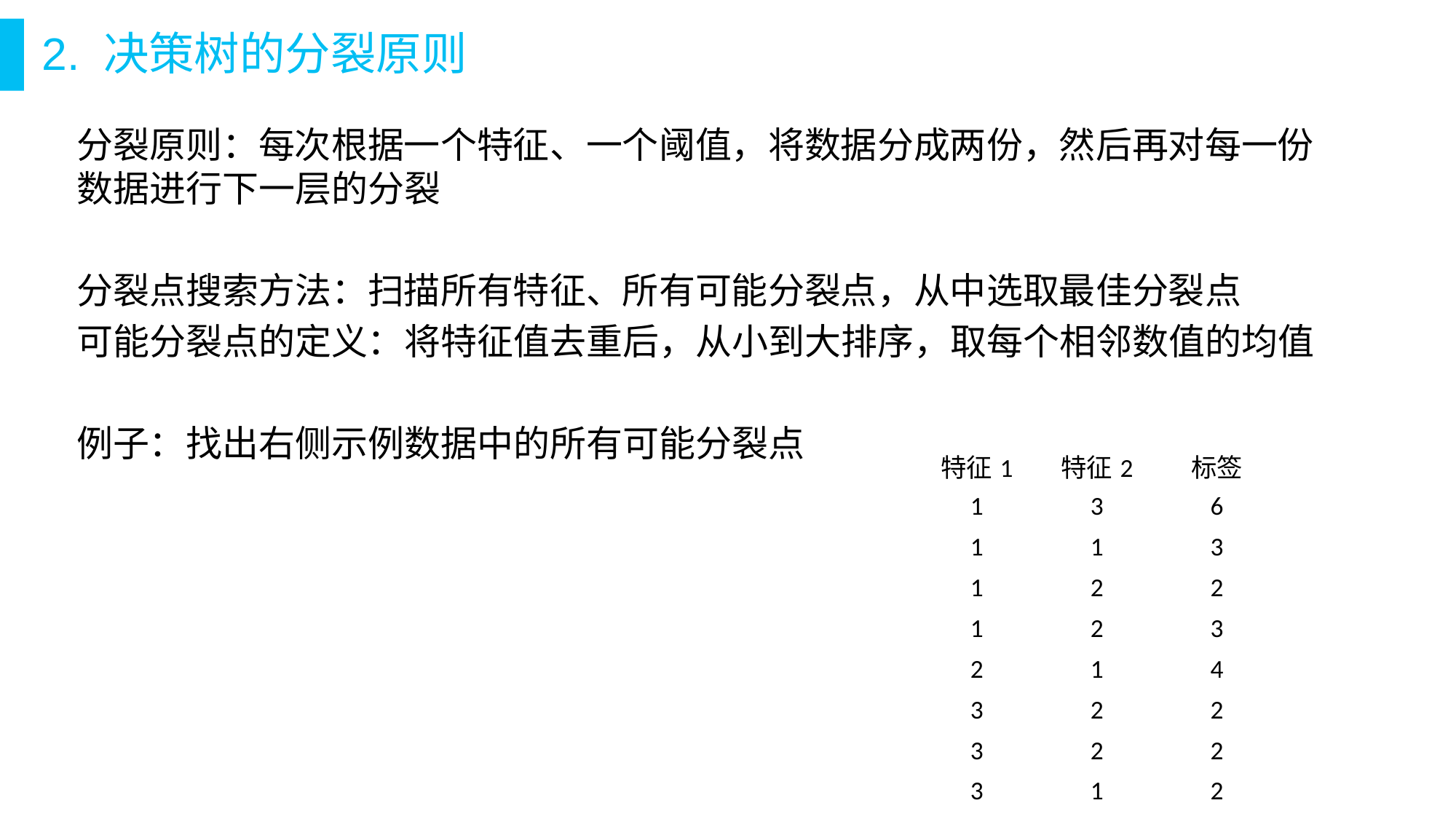

# 2. 决策树的分裂原则
分裂原则：每次根据一个特征、一个阈值，将数据分成两份，然后再对每一份数据进行下一层的分裂

分裂点搜索方法：扫描所有特征、所有可能分裂点，从中选取最佳分裂点
可能分裂点的定义：将特征值去重后，从小到大排序，取每个相邻数值的均值

例子：找出右侧示例数据中的所有可能分裂点

| 特征1 | 特征2 | 标签 |
| --- | --- | --- |
| 1 | 3 | 6 |
| 1 | 1 | 3 |
| 1 | 2 | 2 |
| 1 | 2 | 3 |
| 2 | 1 | 4 |
| 3 | 2 | 2 |
| 3 | 2 | 2 |
| 3 | 1 | 2 |